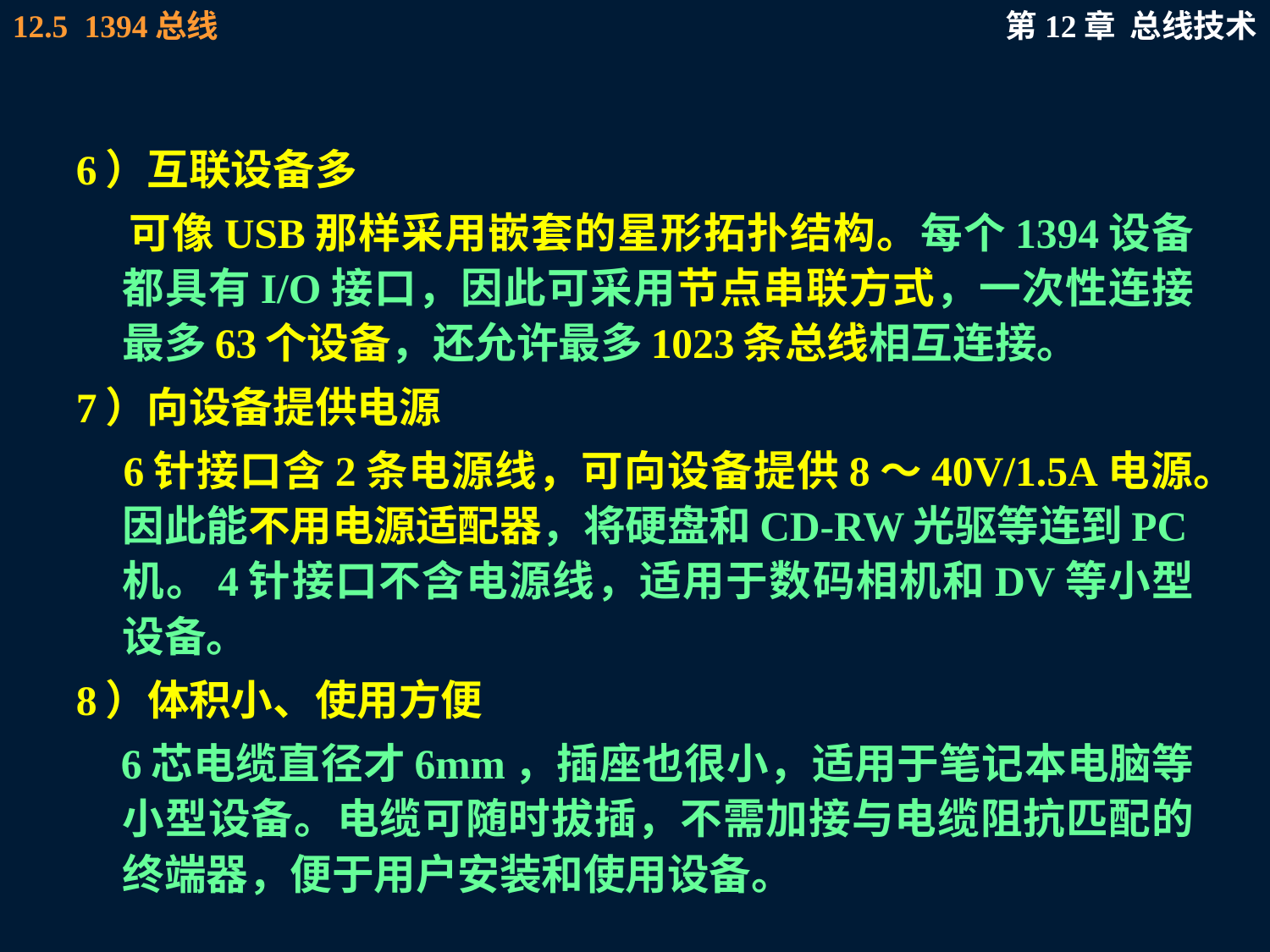

6）互联设备多
    可像USB那样采用嵌套的星形拓扑结构。每个1394设备都具有I/O接口，因此可采用节点串联方式，一次性连接最多63个设备，还允许最多1023条总线相互连接。
7）向设备提供电源
    6针接口含2条电源线，可向设备提供8～40V/1.5A电源。因此能不用电源适配器，将硬盘和CD-RW光驱等连到PC机。4针接口不含电源线，适用于数码相机和DV等小型设备。
8）体积小、使用方便
    6芯电缆直径才6mm，插座也很小，适用于笔记本电脑等小型设备。电缆可随时拔插，不需加接与电缆阻抗匹配的终端器，便于用户安装和使用设备。